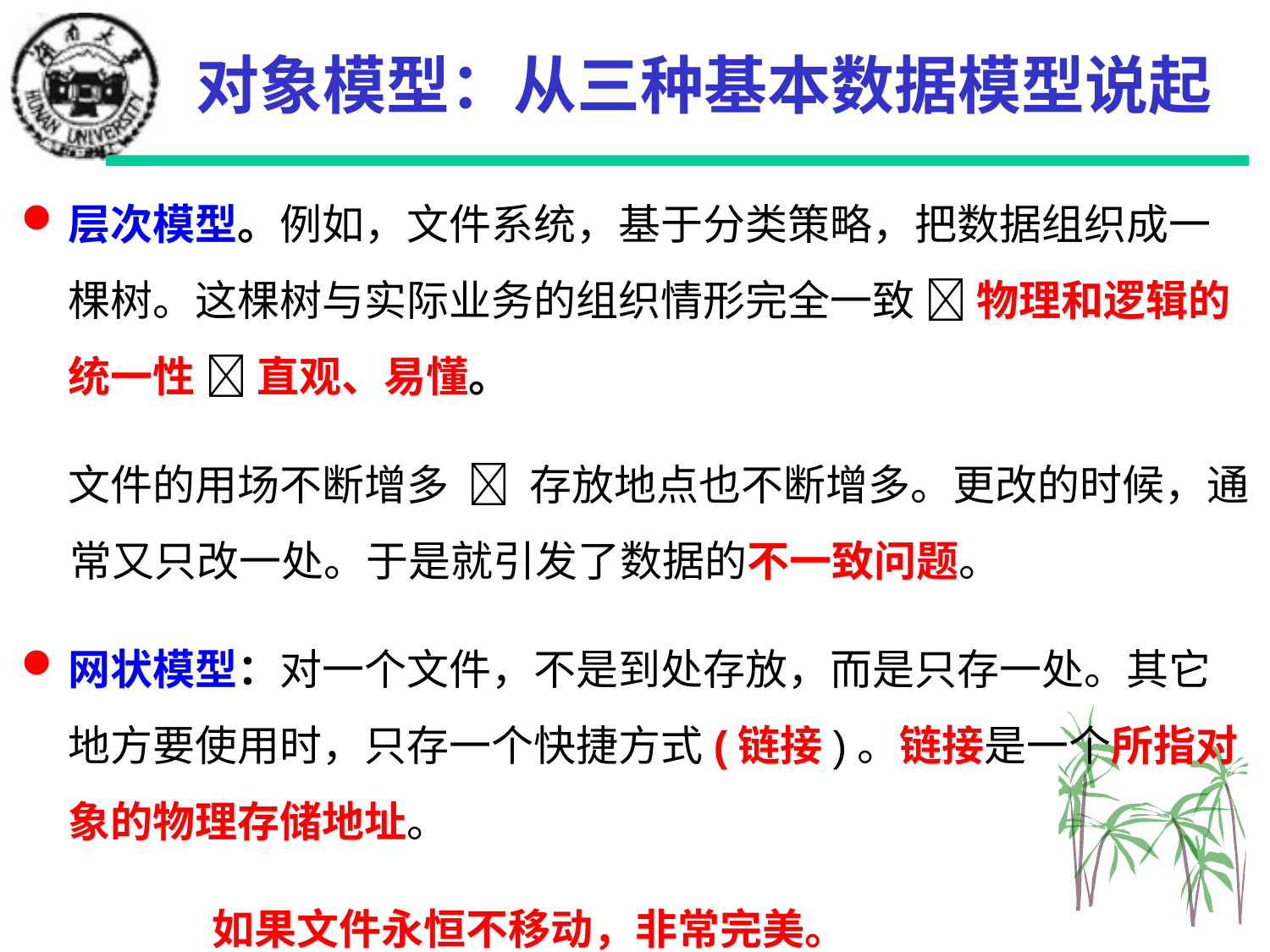

# 对象模型：从三种基本数据模型说起
层次模型。例如，文件系统，基于分类策略，把数据组织成一棵树。这棵树与实际业务的组织情形完全一致 ⇒ 物理和逻辑的统一性 ⇒ 直观、易懂。
文件的用场不断增多  ⇒  存放地点也不断增多。更改的时候，通常又只改一处。于是就引发了数据的不一致问题。
网状模型：对一个文件，不是到处存放，而是只存一处。其它地方要使用时，只存一个快捷方式(链接)。链接是一个所指对象的物理存储地址。
                   如果文件永恒不移动，非常完美。